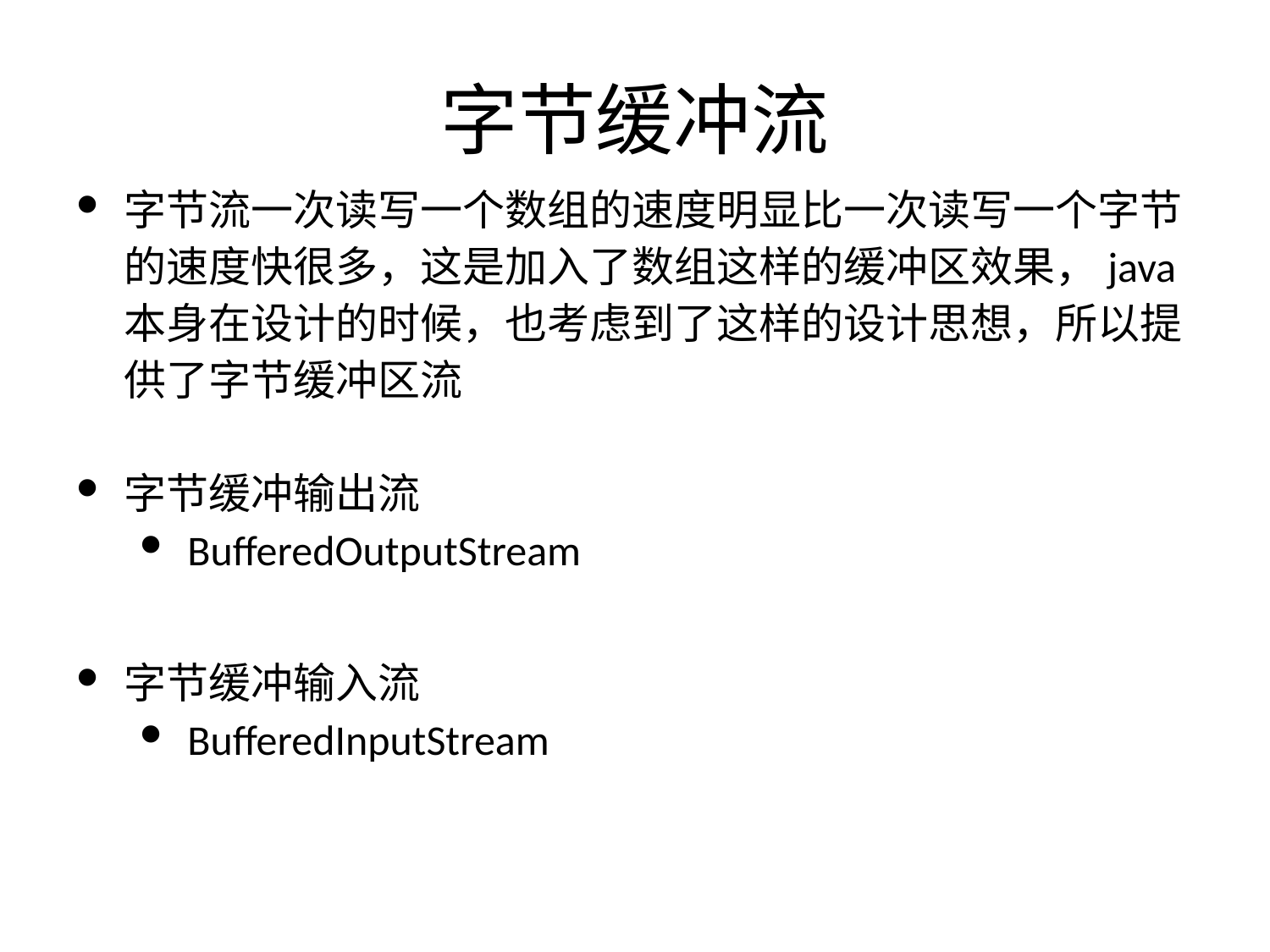

# 字节缓冲流
字节流一次读写一个数组的速度明显比一次读写一个字节的速度快很多，这是加入了数组这样的缓冲区效果，java本身在设计的时候，也考虑到了这样的设计思想，所以提供了字节缓冲区流

字节缓冲输出流
BufferedOutputStream

字节缓冲输入流
BufferedInputStream